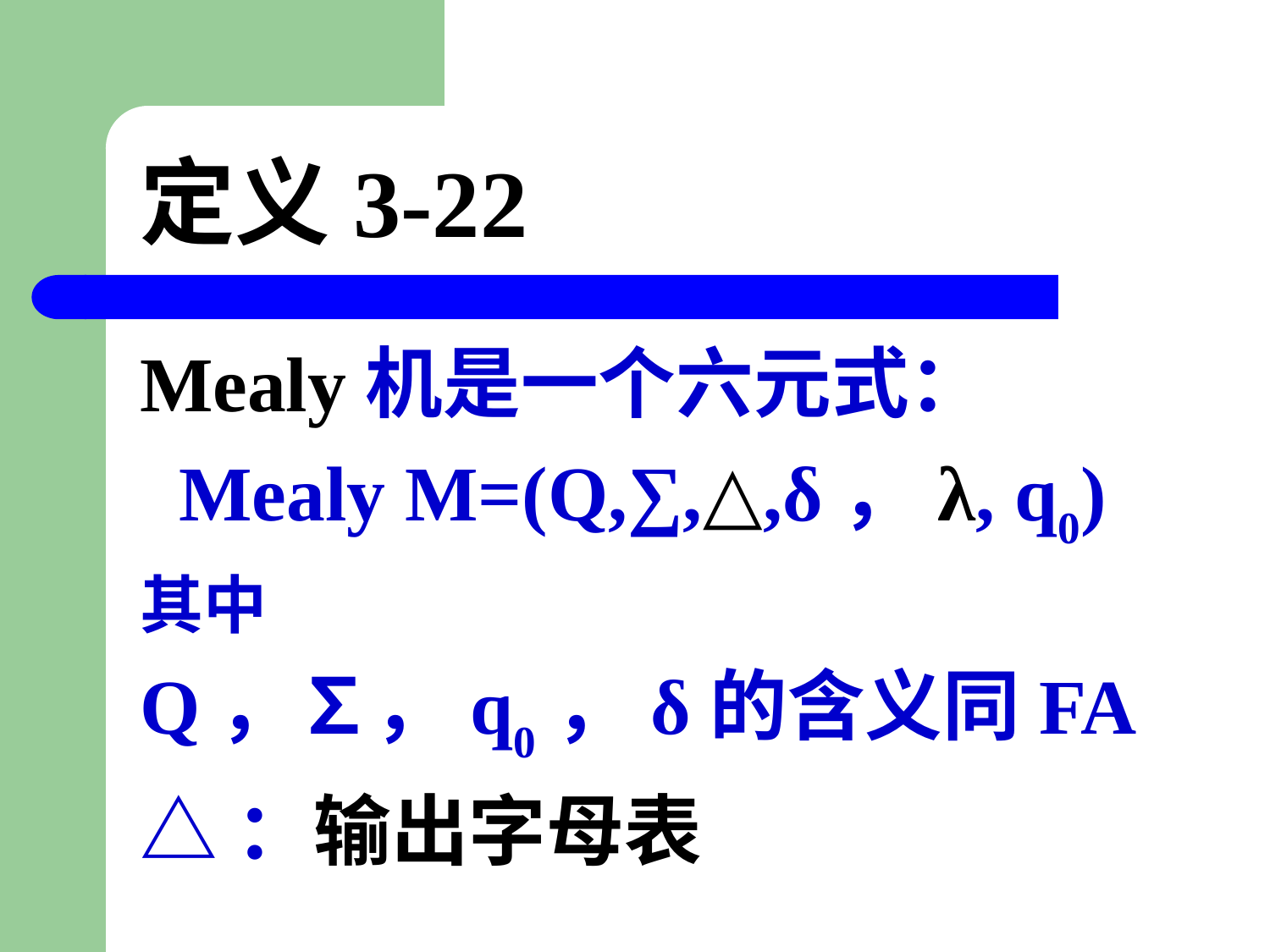

# 定义3-22
Mealy机是一个六元式：
  Mealy M=(Q,∑,△,δ，λ, q0)
其中
Q，∑，q0，δ的含义同FA
△：输出字母表